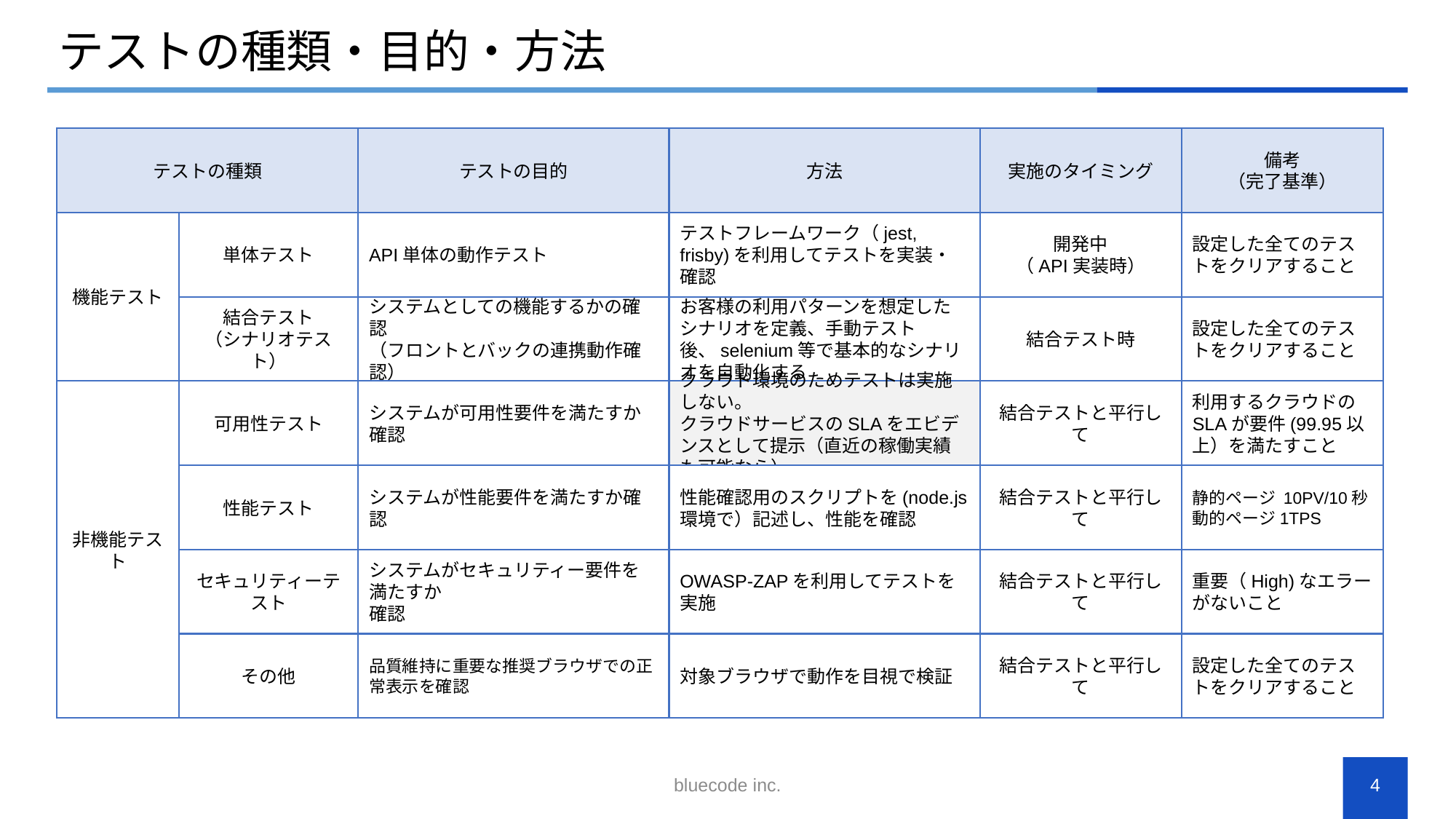

# テストの種類・目的・方法
テストの種類
テストの目的
方法
実施のタイミング
備考
（完了基準）
機能テスト
単体テスト
API単体の動作テスト
テストフレームワーク（jest, frisby)を利用してテストを実装・確認
開発中
（API実装時）
設定した全てのテストをクリアすること
結合テスト
（シナリオテスト）
システムとしての機能するかの確認
（フロントとバックの連携動作確認）
お客様の利用パターンを想定したシナリオを定義、手動テスト後、selenium等で基本的なシナリオを自動化する
結合テスト時
設定した全てのテストをクリアすること
非機能テスト
可用性テスト
システムが可用性要件を満たすか確認
クラウド環境のためテストは実施しない。
クラウドサービスのSLAをエビデンスとして提示（直近の稼働実績も可能なら）
結合テストと平行して
利用するクラウドのSLAが要件(99.95以上）を満たすこと
性能テスト
システムが性能要件を満たすか確認
性能確認用のスクリプトを(node.js環境で）記述し、性能を確認
結合テストと平行して
静的ページ 10PV/10秒
動的ページ1TPS
セキュリティーテスト
システムがセキュリティー要件を満たすか
確認
OWASP-ZAPを利用してテストを実施
結合テストと平行して
重要（High)なエラーがないこと
その他
品質維持に重要な推奨ブラウザでの正常表示を確認
対象ブラウザで動作を目視で検証
結合テストと平行して
設定した全てのテストをクリアすること
bluecode inc.
4